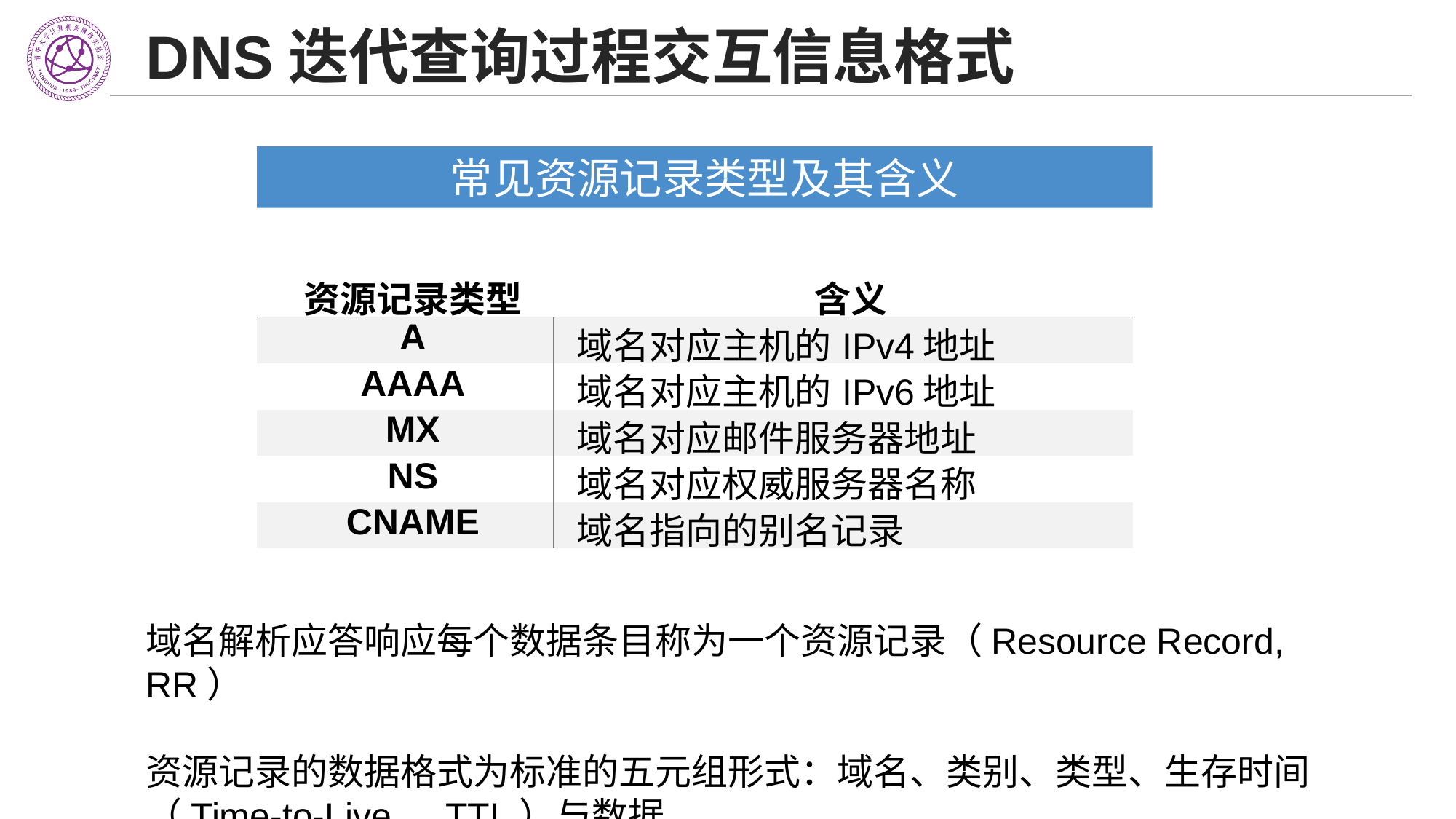

# DNS迭代查询过程交互信息格式
常见资源记录类型及其含义

| 资源记录类型 | 含义 |
| --- | --- |
| A | 域名对应主机的IPv4地址 |
| AAAA | 域名对应主机的IPv6地址 |
| MX | 域名对应邮件服务器地址 |
| NS | 域名对应权威服务器名称 |
| CNAME | 域名指向的别名记录 |

域名解析应答响应每个数据条目称为一个资源记录（Resource Record, RR）

资源记录的数据格式为标准的五元组形式：域名、类别、类型、生存时间（Time-to-Live，TTL）与数据